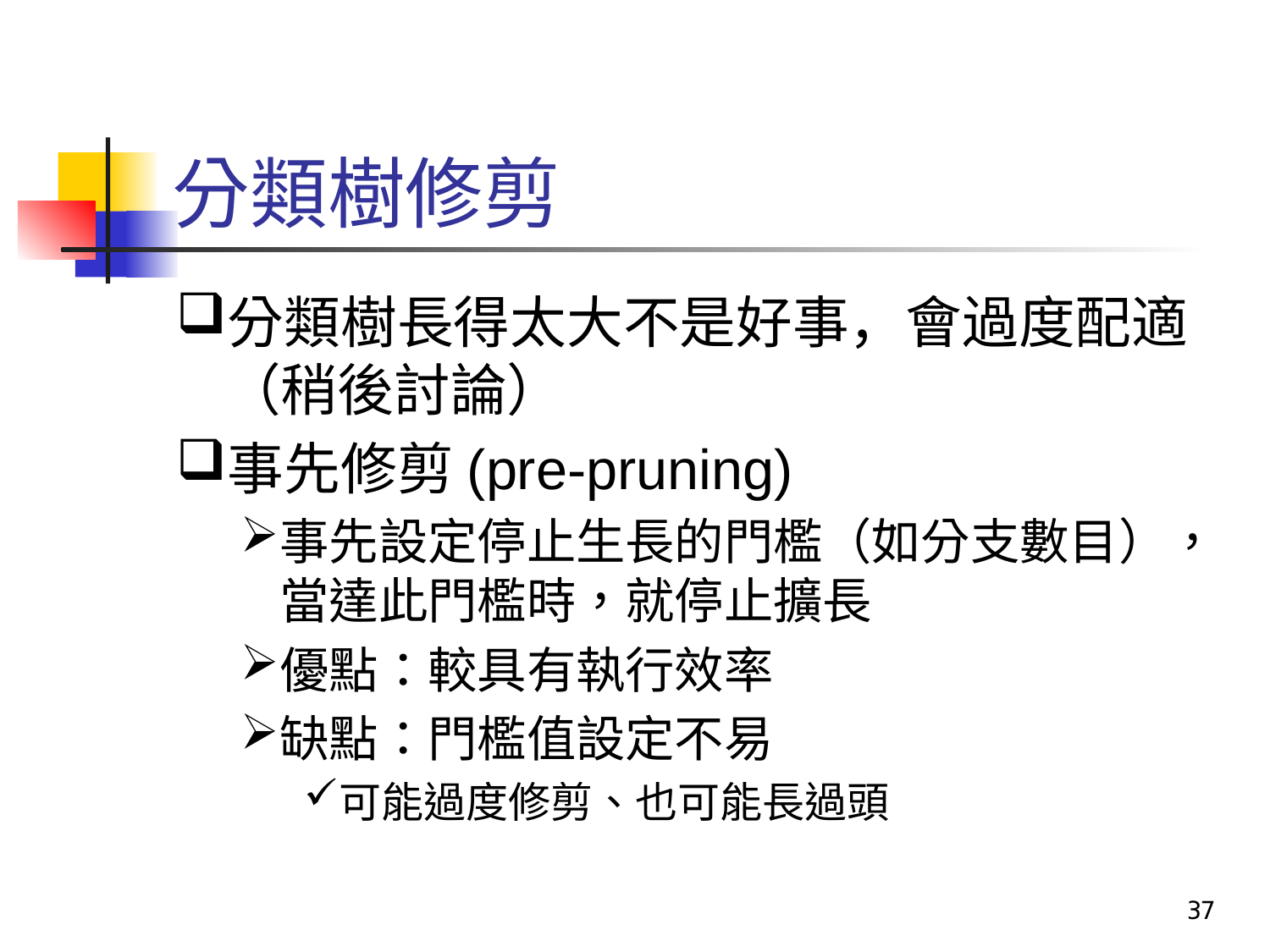

# 分類樹修剪
分類樹長得太大不是好事，會過度配適（稍後討論）
事先修剪(pre-pruning)
事先設定停止生長的門檻（如分支數目），當達此門檻時，就停止擴長
優點：較具有執行效率
缺點：門檻值設定不易
可能過度修剪、也可能長過頭
37